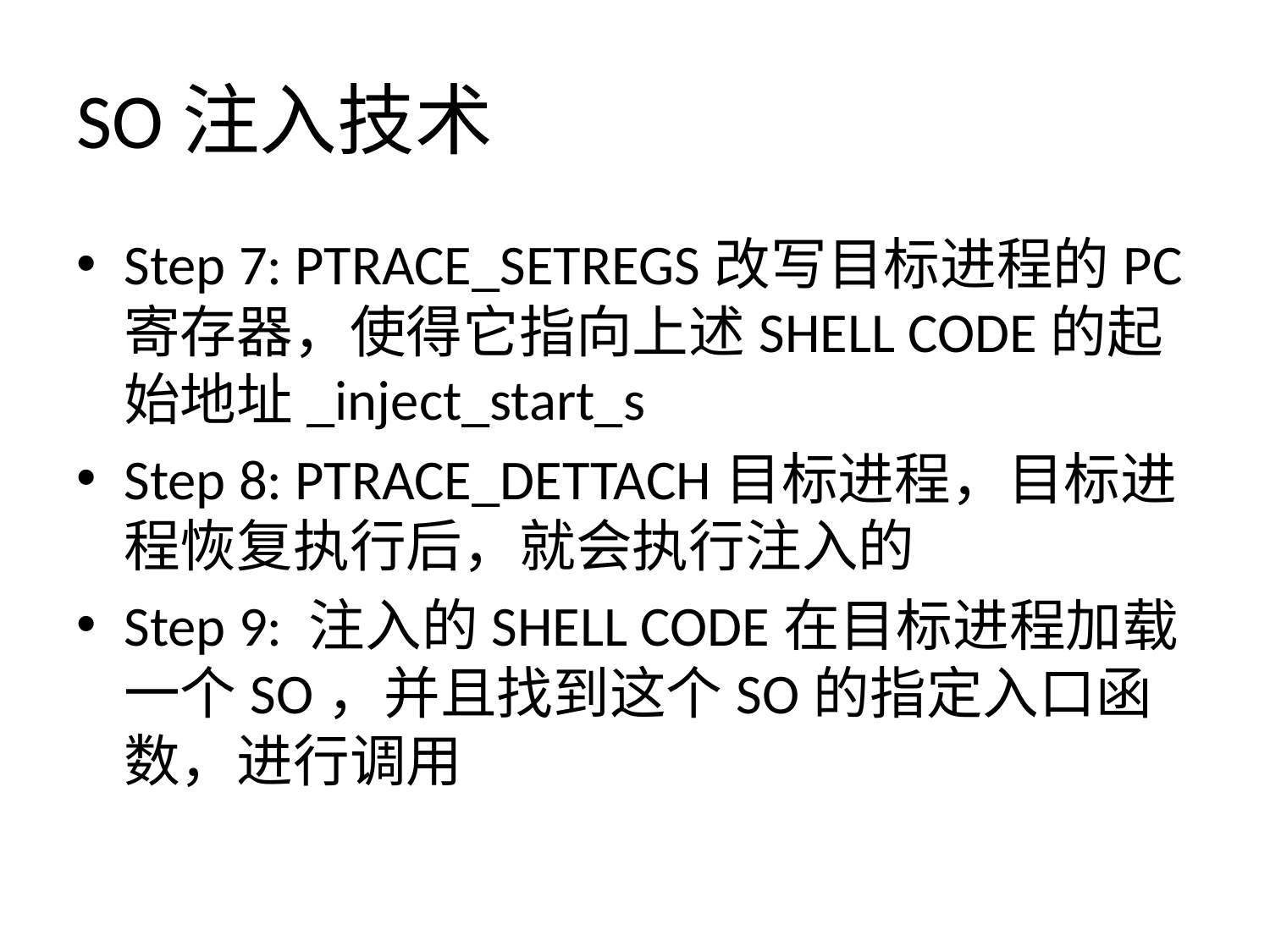

# SO注入技术
Step 7: PTRACE_SETREGS改写目标进程的PC寄存器，使得它指向上述SHELL CODE的起始地址_inject_start_s
Step 8: PTRACE_DETTACH目标进程，目标进程恢复执行后，就会执行注入的
Step 9: 注入的SHELL CODE在目标进程加载一个SO，并且找到这个SO的指定入口函数，进行调用